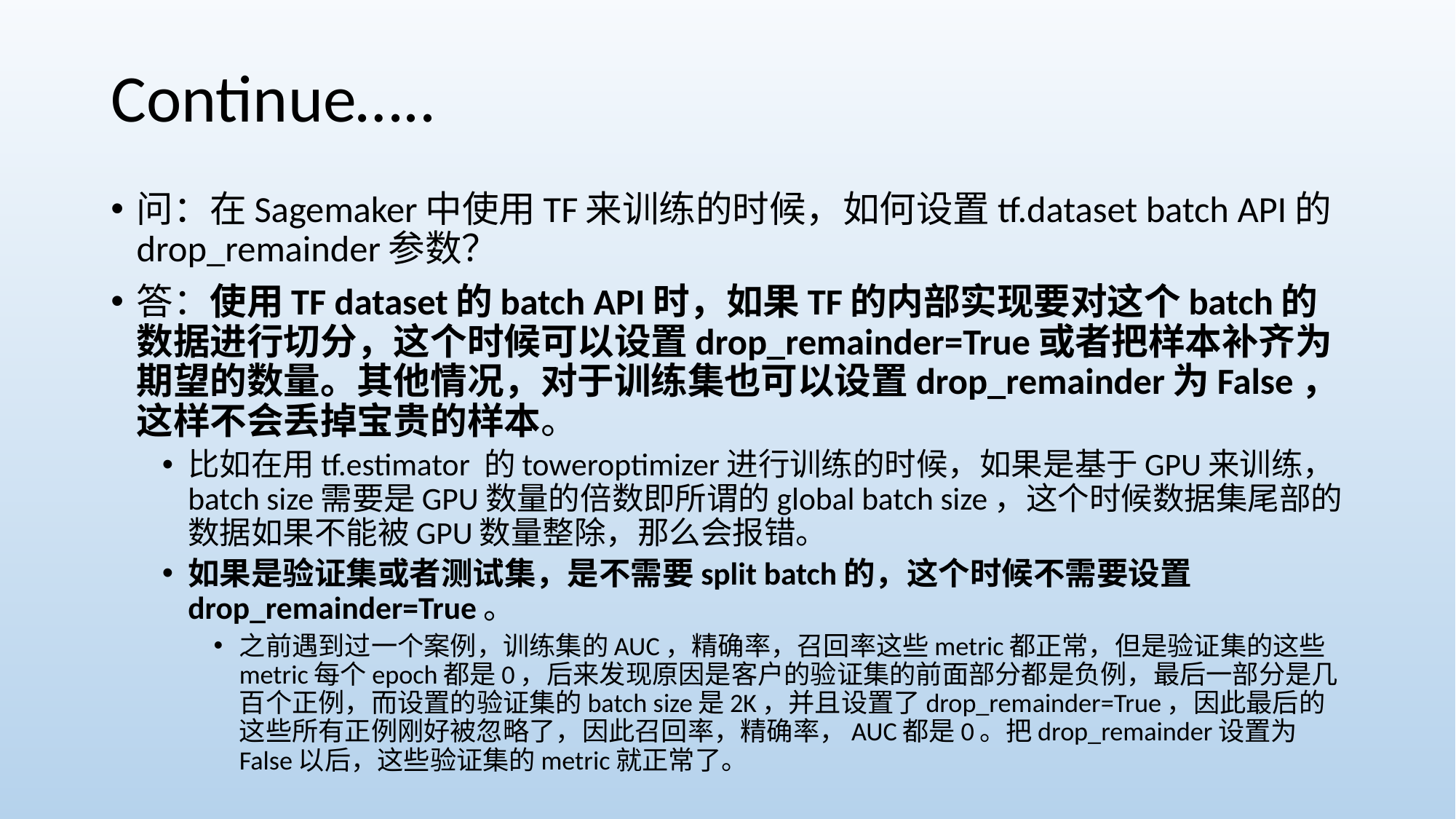

# Continue…..
问：在Sagemaker中使用TF来训练的时候，如何设置tf.dataset batch API的drop_remainder参数？
答：使用TF dataset的batch API时，如果TF的内部实现要对这个batch的数据进行切分，这个时候可以设置drop_remainder=True或者把样本补齐为期望的数量。其他情况，对于训练集也可以设置drop_remainder为False，这样不会丢掉宝贵的样本。
比如在用tf.estimator 的toweroptimizer进行训练的时候，如果是基于GPU来训练，batch size需要是GPU数量的倍数即所谓的global batch size，这个时候数据集尾部的数据如果不能被GPU数量整除，那么会报错。
如果是验证集或者测试集，是不需要split batch的，这个时候不需要设置drop_remainder=True。
之前遇到过一个案例，训练集的AUC，精确率，召回率这些metric都正常，但是验证集的这些metric每个epoch都是0，后来发现原因是客户的验证集的前面部分都是负例，最后一部分是几百个正例，而设置的验证集的batch size是2K，并且设置了drop_remainder=True，因此最后的这些所有正例刚好被忽略了，因此召回率，精确率，AUC都是0。把drop_remainder设置为False以后，这些验证集的metric就正常了。